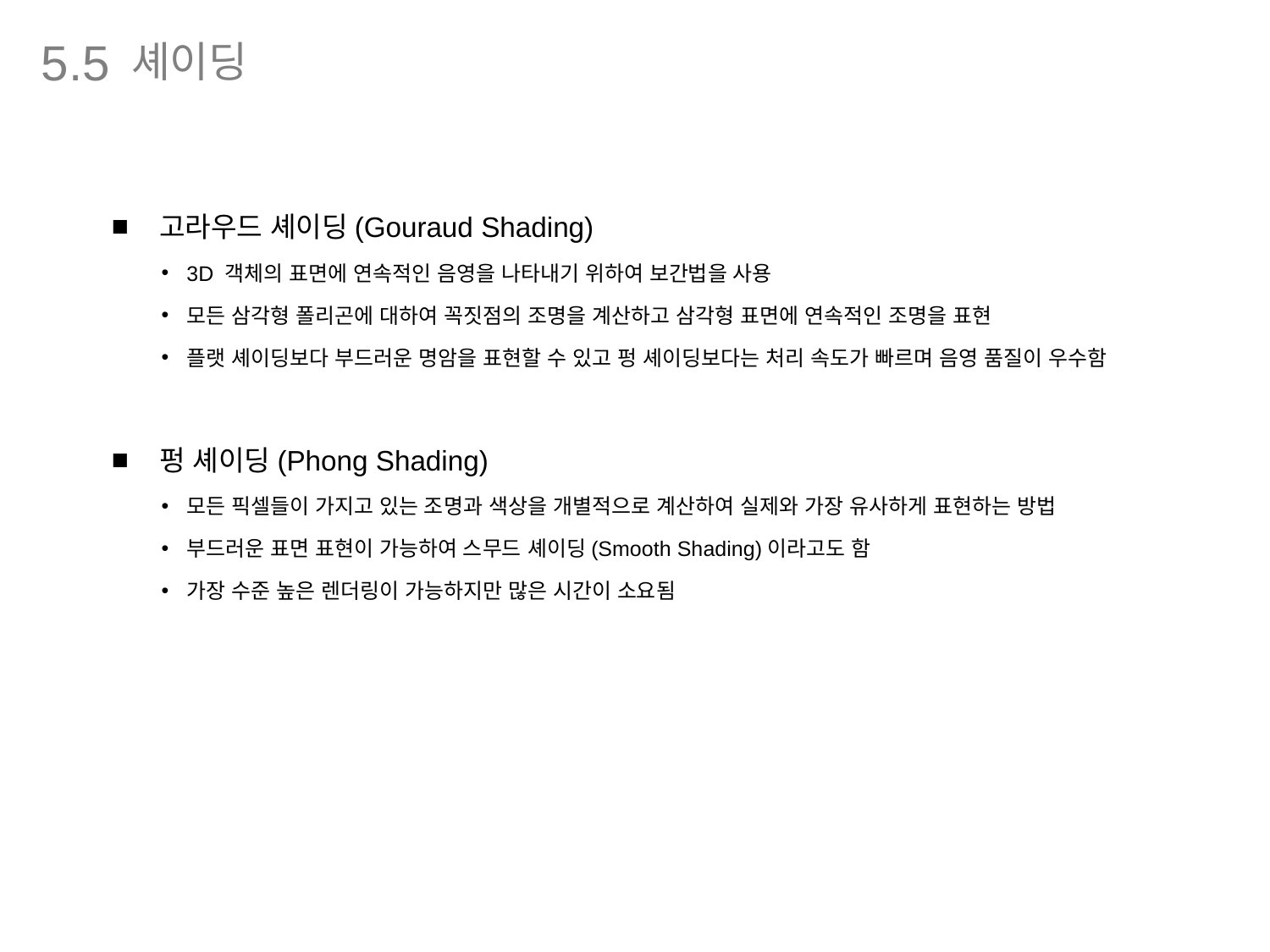

셰이딩
5.5
고라우드 셰이딩(Gouraud Shading)
3D 객체의 표면에 연속적인 음영을 나타내기 위하여 보간법을 사용
모든 삼각형 폴리곤에 대하여 꼭짓점의 조명을 계산하고 삼각형 표면에 연속적인 조명을 표현
플랫 셰이딩보다 부드러운 명암을 표현할 수 있고 펑 셰이딩보다는 처리 속도가 빠르며 음영 품질이 우수함

펑 셰이딩(Phong Shading)
모든 픽셀들이 가지고 있는 조명과 색상을 개별적으로 계산하여 실제와 가장 유사하게 표현하는 방법
부드러운 표면 표현이 가능하여 스무드 셰이딩(Smooth Shading)이라고도 함
가장 수준 높은 렌더링이 가능하지만 많은 시간이 소요됨